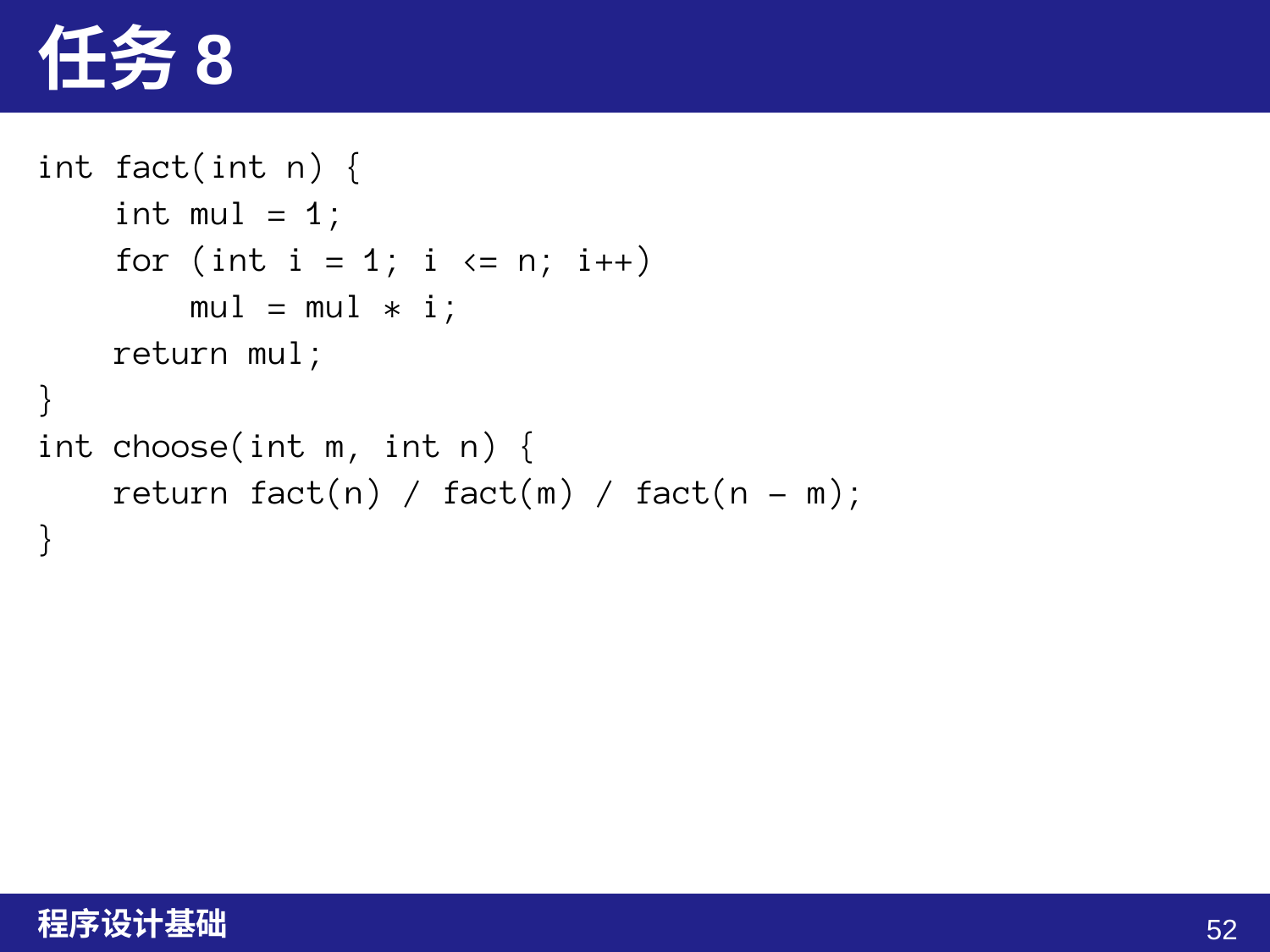

# 任务8
int fact(int n) {
    int mul = 1;
    for (int i = 1; i <= n; i++)
        mul = mul * i;
    return mul;
}
int choose(int m, int n) {
    return fact(n) / fact(m) / fact(n - m);
}